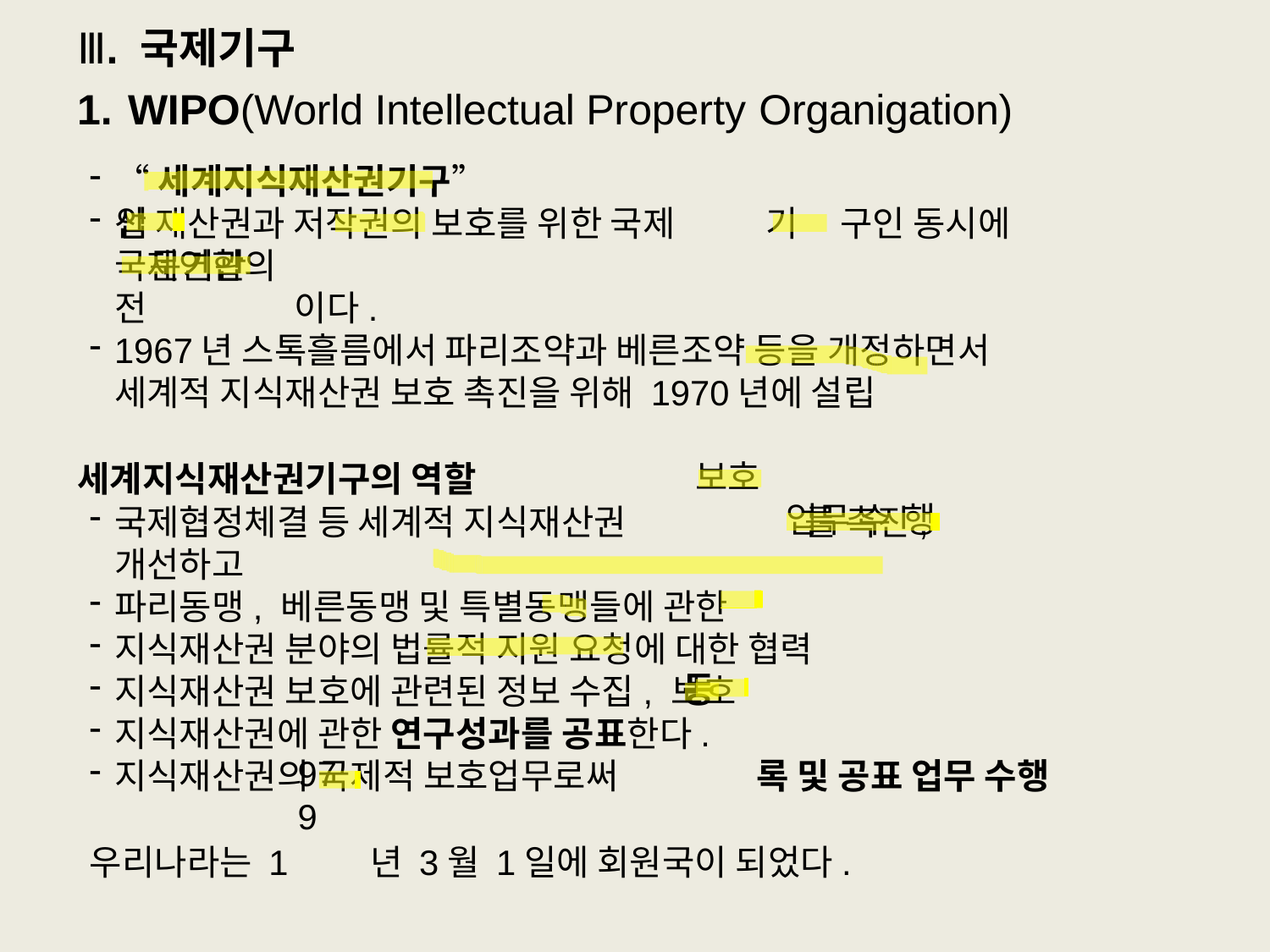

# Ⅲ. 국제기구
WIPO(World Intellectual Property Organigation)
“세계지식재산권기구”
산	재산권과 저작권의 보호를 위한 국제	구인 동시에 국제연합의
전	이다.
1967년 스톡흘름에서 파리조약과 베른조약 등을 개정하면서  세계적 지식재산권 보호 촉진을 위해 1970년에 설립

세계지식재산권기구의 역할
국제협정체결 등 세계적 지식재산권	를 촉진, 개선하고
파리동맹, 베른동맹 및 특별동맹들에 관한
지식재산권 분야의 법률적 지원 요청에 대한 협력
지식재산권 보호에 관련된 정보 수집, 보호
지식재산권에 관한 연구성과를 공표한다.
지식재산권의 국제적 보호업무로써	록 및 공표 업무 수행

우리나라는 1	년 3월 1일에 회원국이 되었다.

업
기

문기관

보호

업무 수
행

등

979